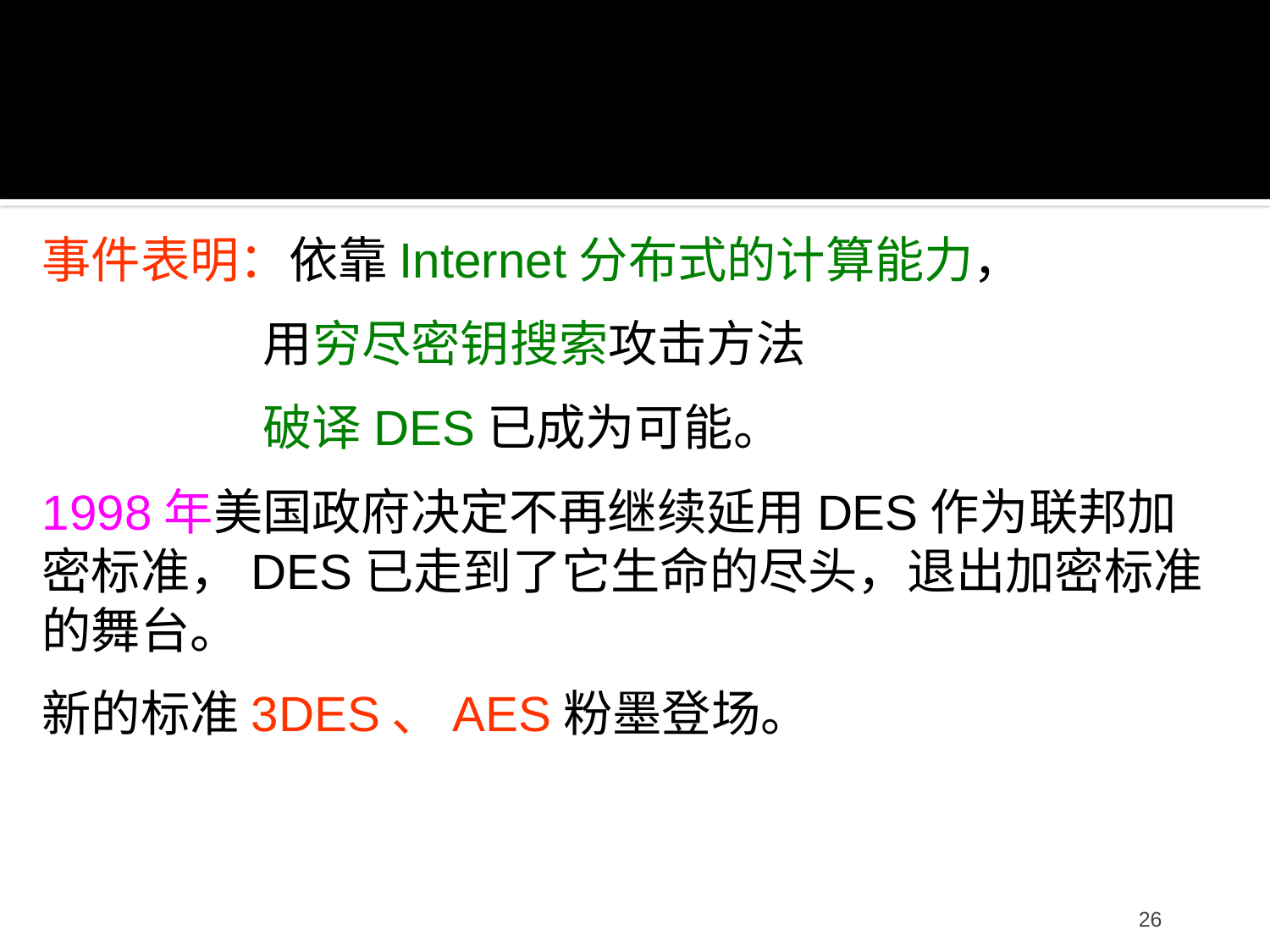

事件表明：依靠Internet分布式的计算能力，
                   用穷尽密钥搜索攻击方法
                   破译DES已成为可能。
1998年美国政府决定不再继续延用DES作为联邦加密标准，DES已走到了它生命的尽头，退出加密标准的舞台。
新的标准3DES、AES粉墨登场。
26